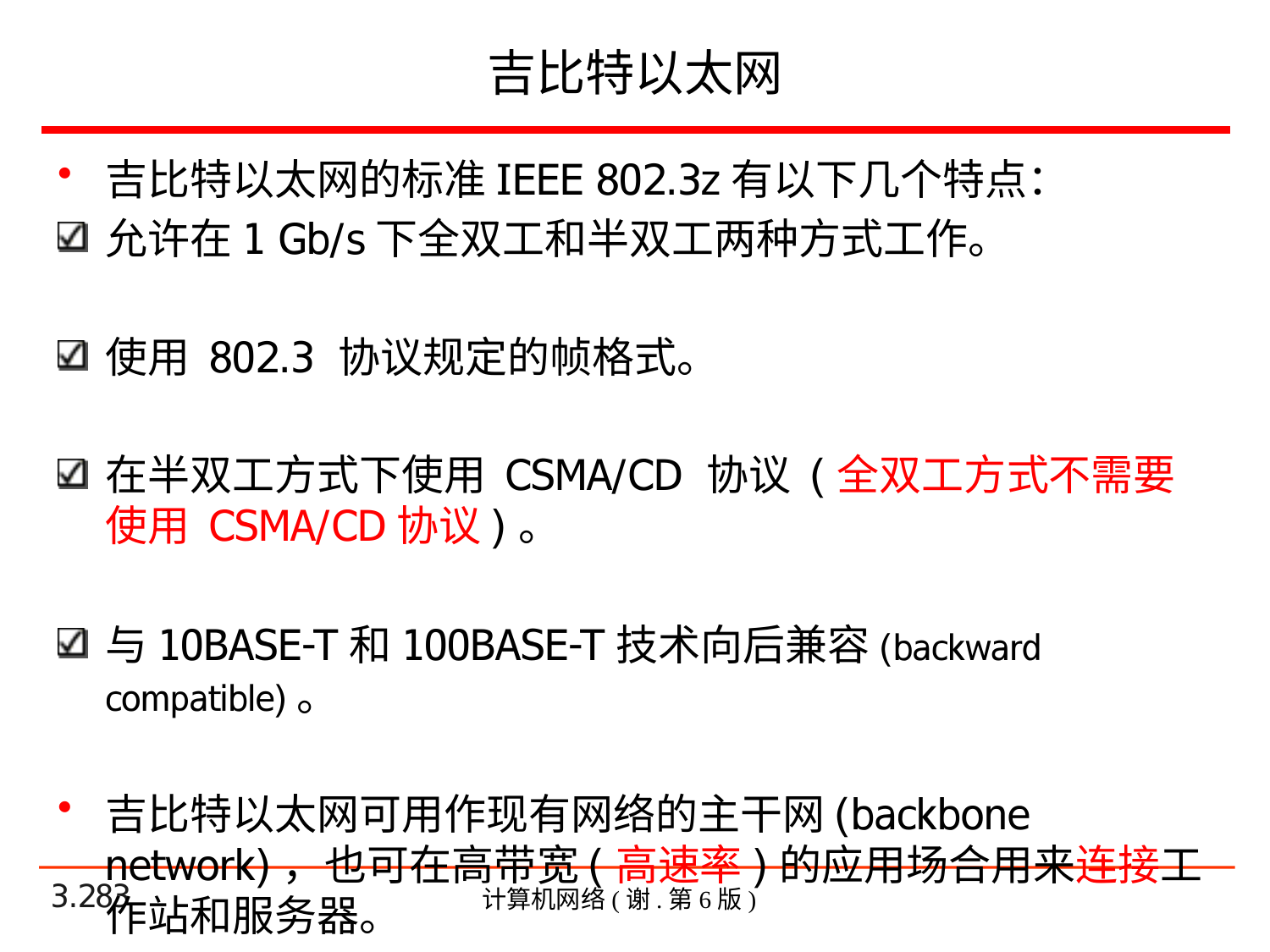

# 吉比特以太网
吉比特以太网的标准IEEE 802.3z有以下几个特点：
允许在1 Gb/s下全双工和半双工两种方式工作。

使用 802.3 协议规定的帧格式。

在半双工方式下使用 CSMA/CD 协议 (全双工方式不需要使用 CSMA/CD协议)。

与10BASE-T和100BASE-T技术向后兼容(backward compatible)。

吉比特以太网可用作现有网络的主干网(backbone network)，也可在高带宽(高速率)的应用场合用来连接工作站和服务器。